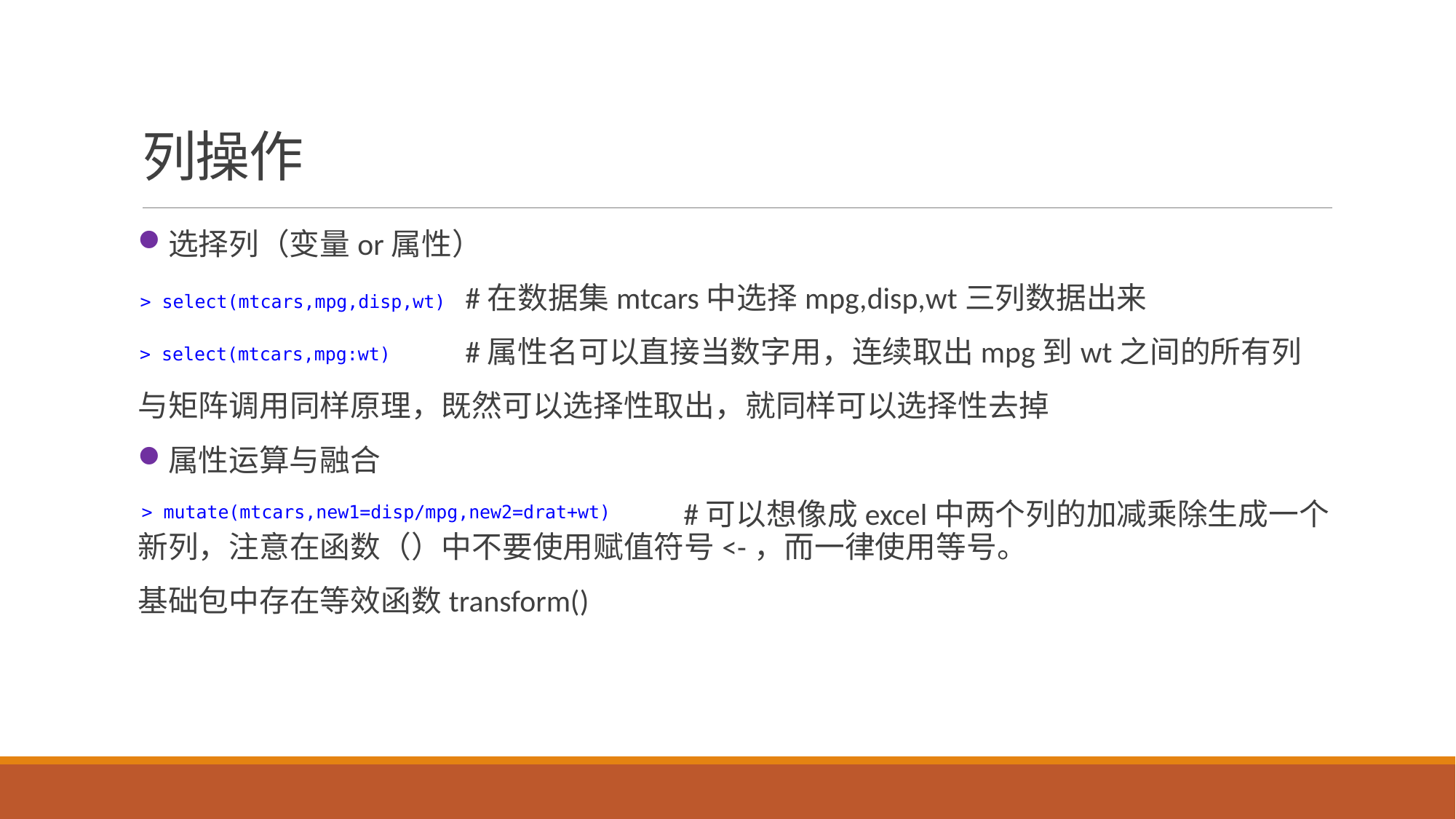

# 列操作
选择列（变量or属性）
			#在数据集mtcars中选择mpg,disp,wt三列数据出来
			#属性名可以直接当数字用，连续取出mpg到wt之间的所有列
与矩阵调用同样原理，既然可以选择性取出，就同样可以选择性去掉
属性运算与融合
					#可以想像成excel中两个列的加减乘除生成一个新列，注意在函数（）中不要使用赋值符号<-，而一律使用等号。
基础包中存在等效函数transform()

> select(mtcars,mpg,disp,wt)
> select(mtcars,mpg:wt)
> mutate(mtcars,new1=disp/mpg,new2=drat+wt)